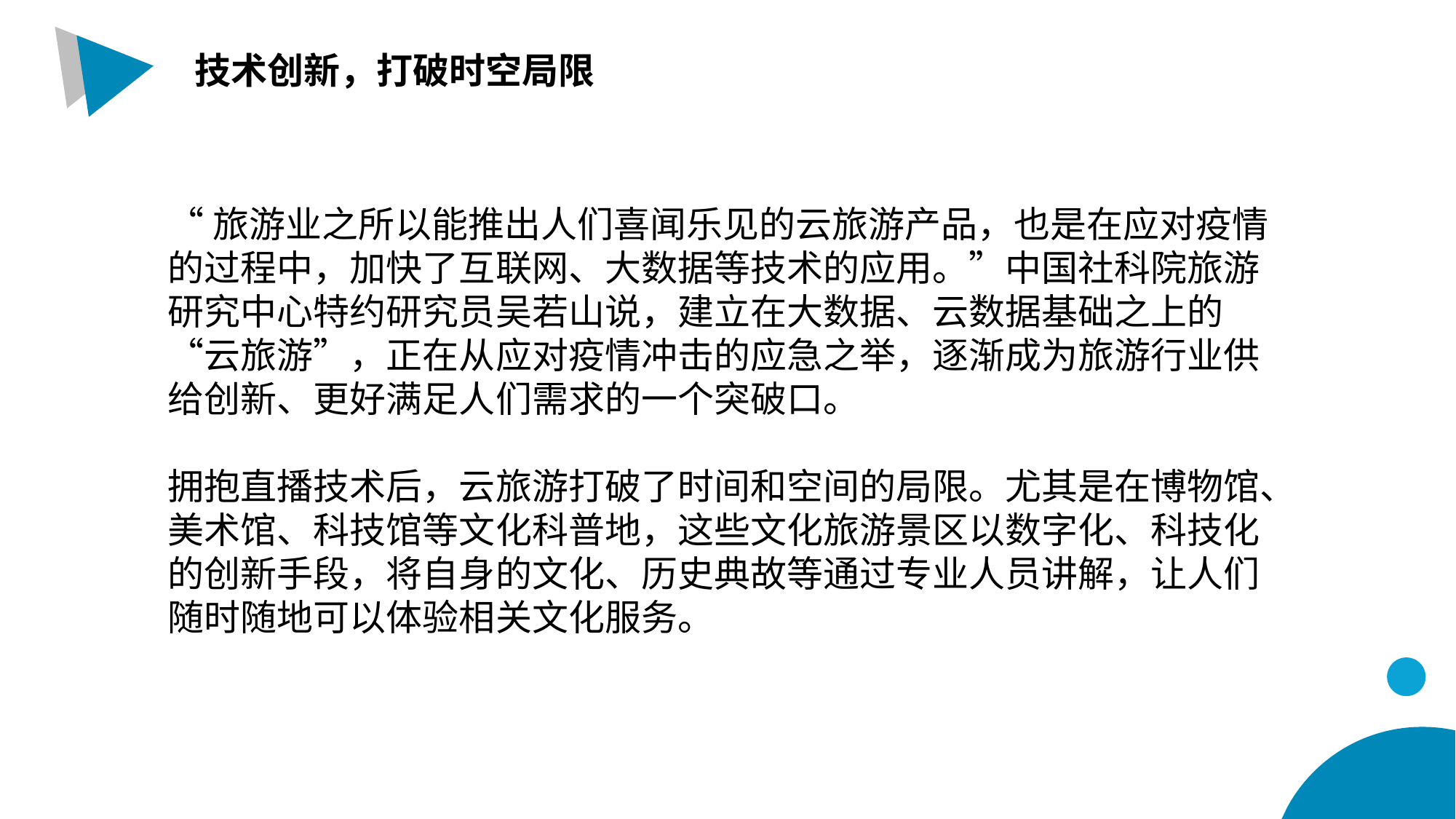

技术创新，打破时空局限

“旅游业之所以能推出人们喜闻乐见的云旅游产品，也是在应对疫情的过程中，加快了互联网、大数据等技术的应用。”中国社科院旅游研究中心特约研究员吴若山说，建立在大数据、云数据基础之上的“云旅游”，正在从应对疫情冲击的应急之举，逐渐成为旅游行业供给创新、更好满足人们需求的一个突破口。

拥抱直播技术后，云旅游打破了时间和空间的局限。尤其是在博物馆、美术馆、科技馆等文化科普地，这些文化旅游景区以数字化、科技化的创新手段，将自身的文化、历史典故等通过专业人员讲解，让人们随时随地可以体验相关文化服务。